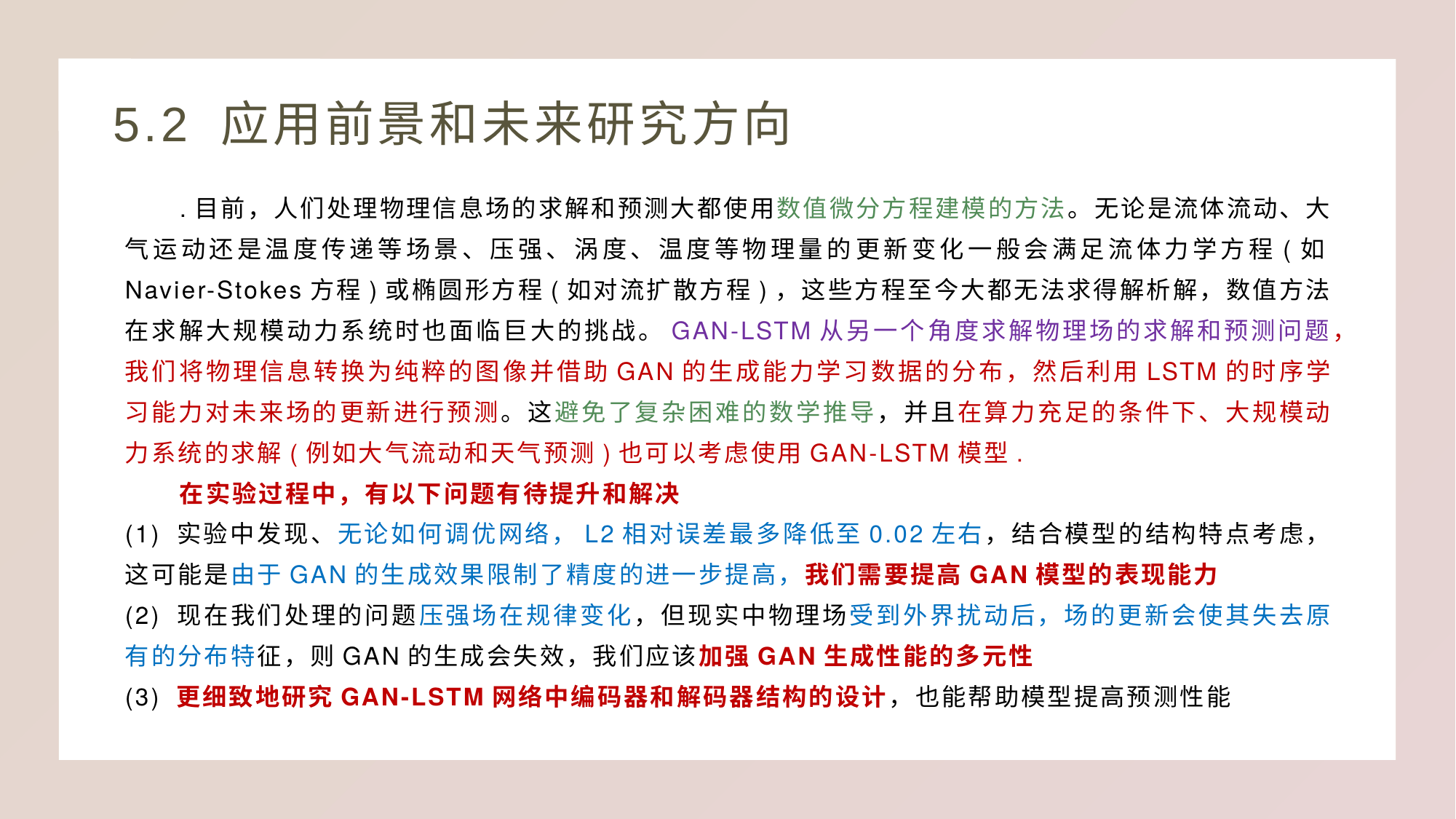

# 5.2 应用前景和未来研究方向
.目前，人们处理物理信息场的求解和预测大都使用数值微分方程建模的方法。无论是流体流动、大气运动还是温度传递等场景、压强、涡度、温度等物理量的更新变化一般会满足流体力学方程(如Navier-Stokes方程)或椭圆形方程(如对流扩散方程)，这些方程至今大都无法求得解析解，数值方法在求解大规模动力系统时也面临巨大的挑战。GAN-LSTM从另一个角度求解物理场的求解和预测问题，我们将物理信息转换为纯粹的图像并借助GAN的生成能力学习数据的分布，然后利用LSTM的时序学习能力对未来场的更新进行预测。这避免了复杂困难的数学推导，并且在算力充足的条件下、大规模动力系统的求解(例如大气流动和天气预测)也可以考虑使用GAN-LSTM模型.
在实验过程中，有以下问题有待提升和解决
(1) 实验中发现、无论如何调优网络，L2相对误差最多降低至0.02左右，结合模型的结构特点考虑，这可能是由于GAN的生成效果限制了精度的进一步提高，我们需要提高GAN模型的表现能力
(2) 现在我们处理的问题压强场在规律变化，但现实中物理场受到外界扰动后，场的更新会使其失去原有的分布特征，则GAN的生成会失效，我们应该加强GAN生成性能的多元性
(3) 更细致地研究GAN-LSTM网络中编码器和解码器结构的设计，也能帮助模型提高预测性能